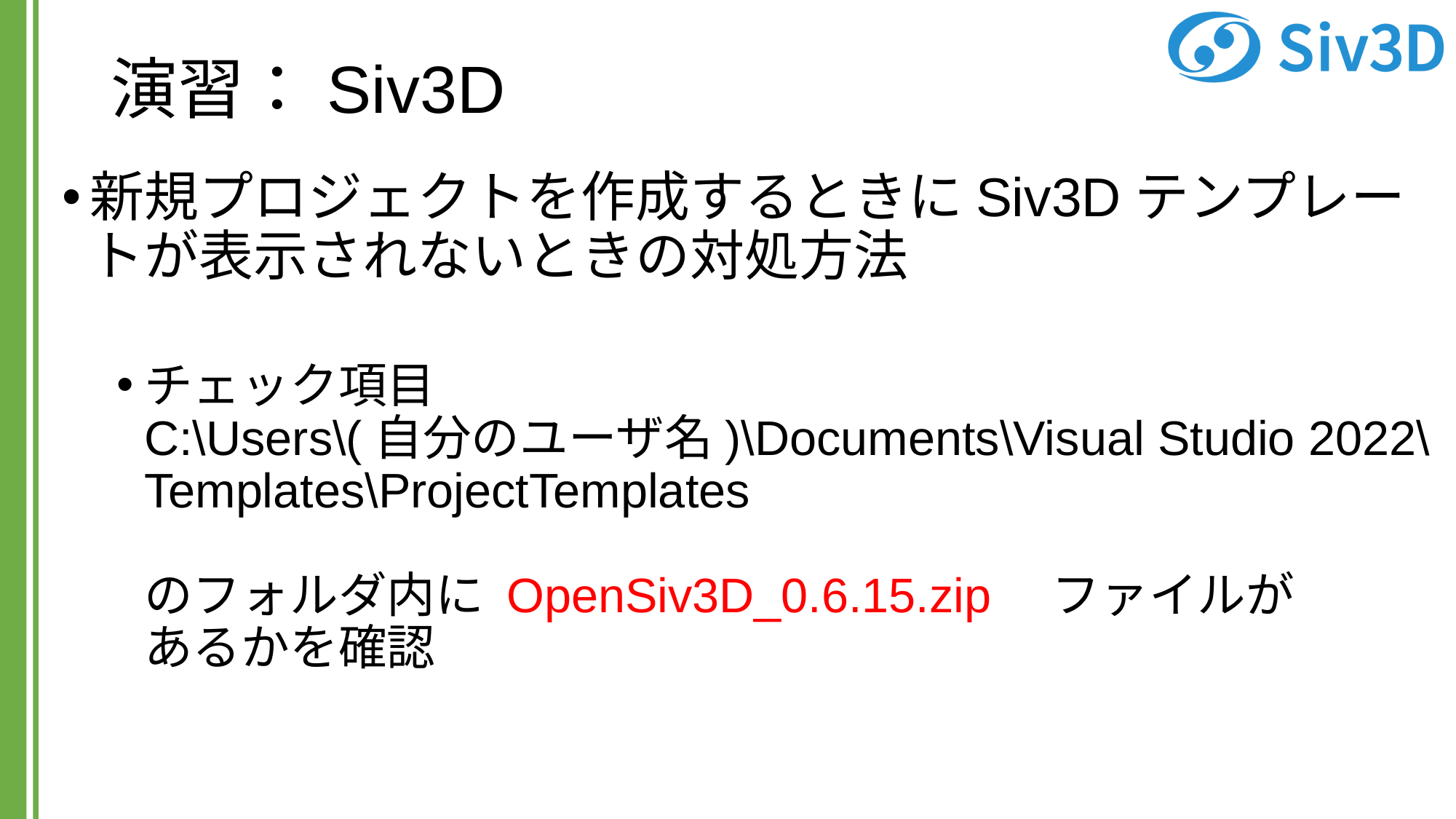

# 演習：Siv3D
新規プロジェクトを作成するときにSiv3Dテンプレートが表示されないときの対処方法
チェック項目
C:\Users\(自分のユーザ名)\Documents\Visual Studio 2022\Templates\ProjectTemplates
のフォルダ内に OpenSiv3D_0.6.15.zip　ファイルが
あるかを確認